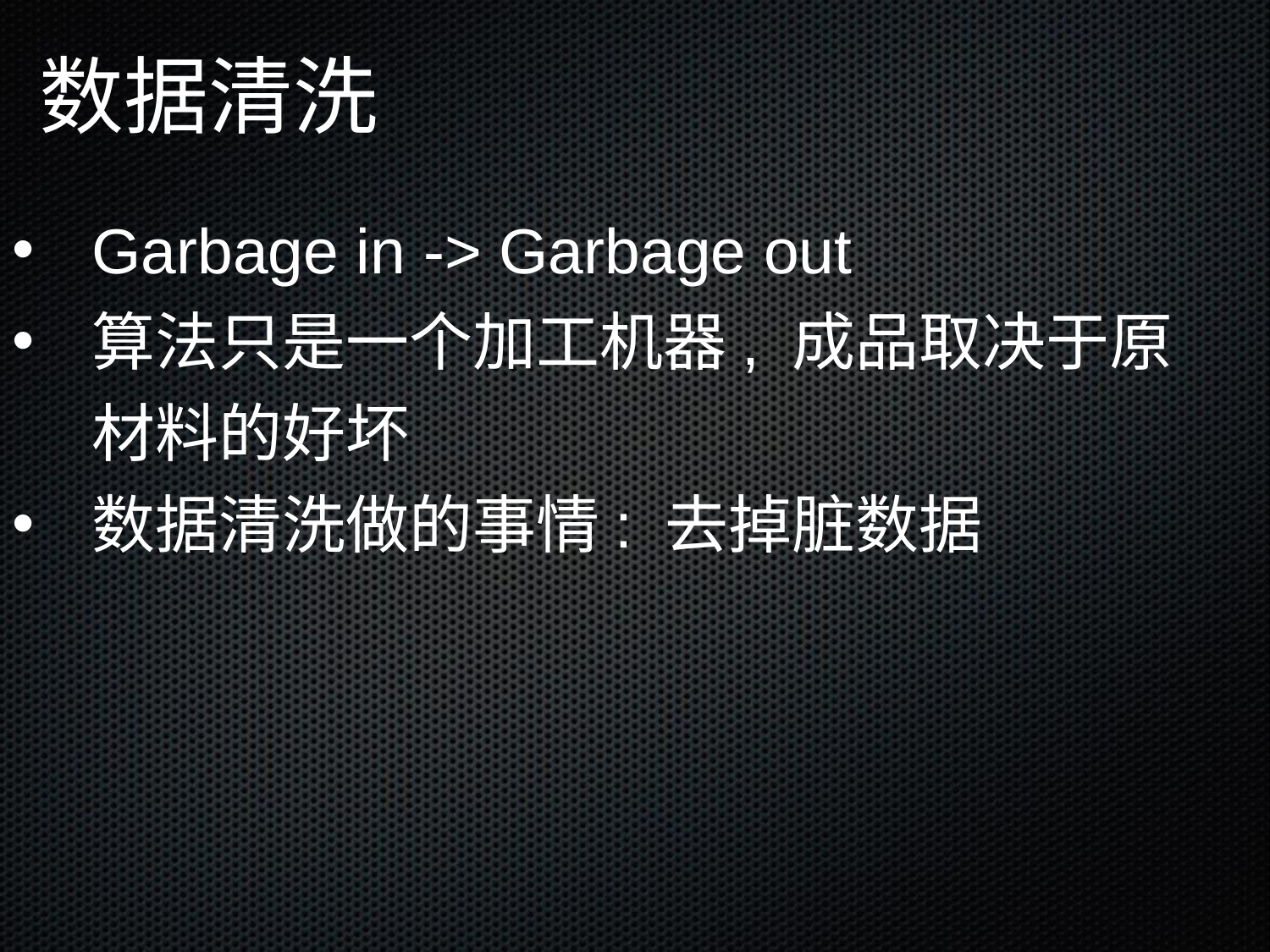

数据清洗
Garbage in -> Garbage out
算法只是一个加工机器, 成品取决于原材料的好坏
数据清洗做的事情: 去掉脏数据